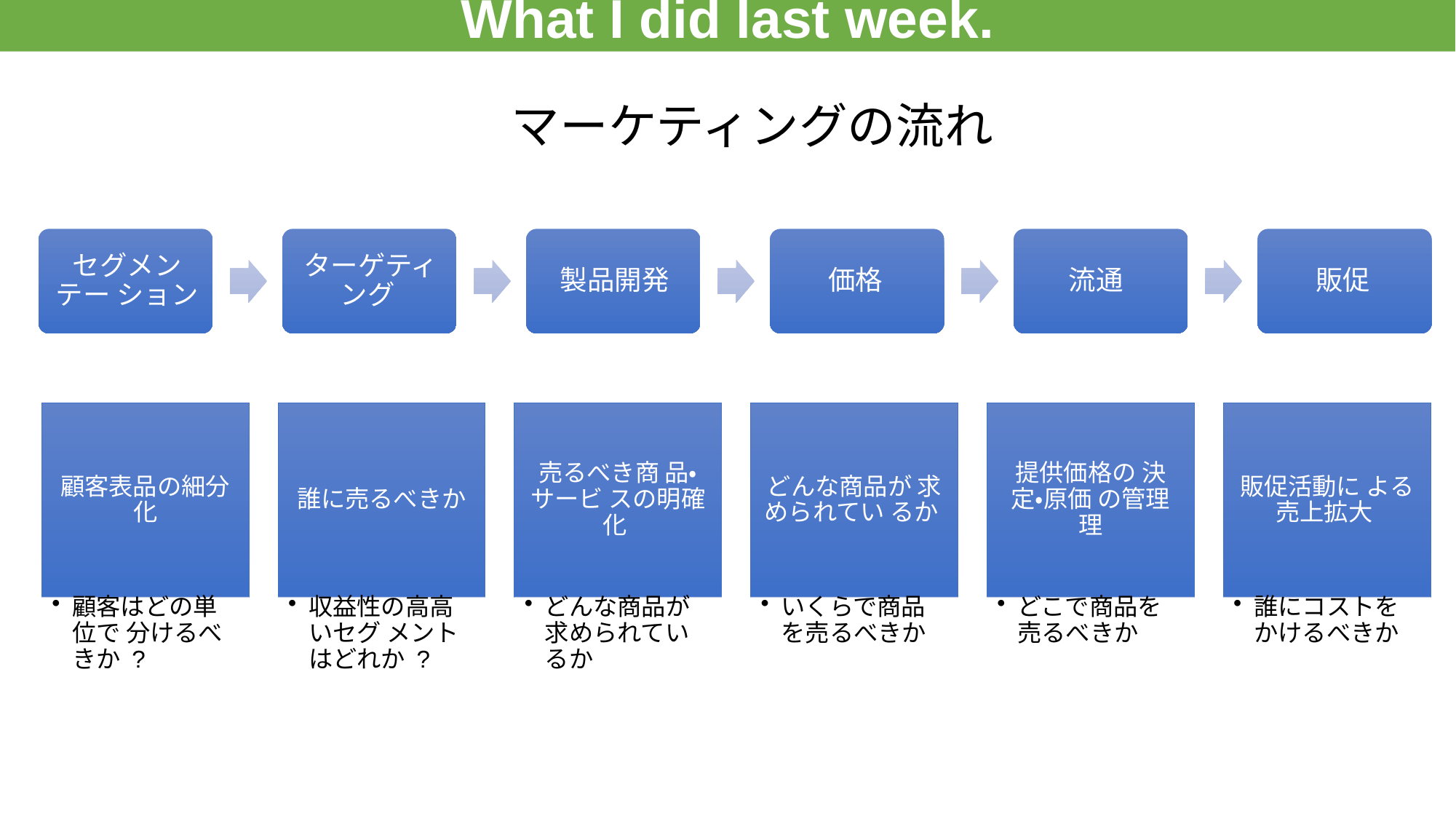

What I did last week.
マーケティングの流れ
セグメンテー ション

ターゲティング

製品開発

価格

流通

販促
顧客表品の細分化
顧客はどの単位で 分けるべきか ?
誰に売るべきか
収益性の⾼高いセグ メントはどれか ?
売るべき商 品・サービ スの明確化
どんな商品が 求められてい るか
どんな商品が 求められてい るか
いくらで商品 を売るべきか
提供価格の 決定・原価 の管理理
どこで商品を 売るべきか
販促活動に よる売上拡大
誰にコストを かけるべきか